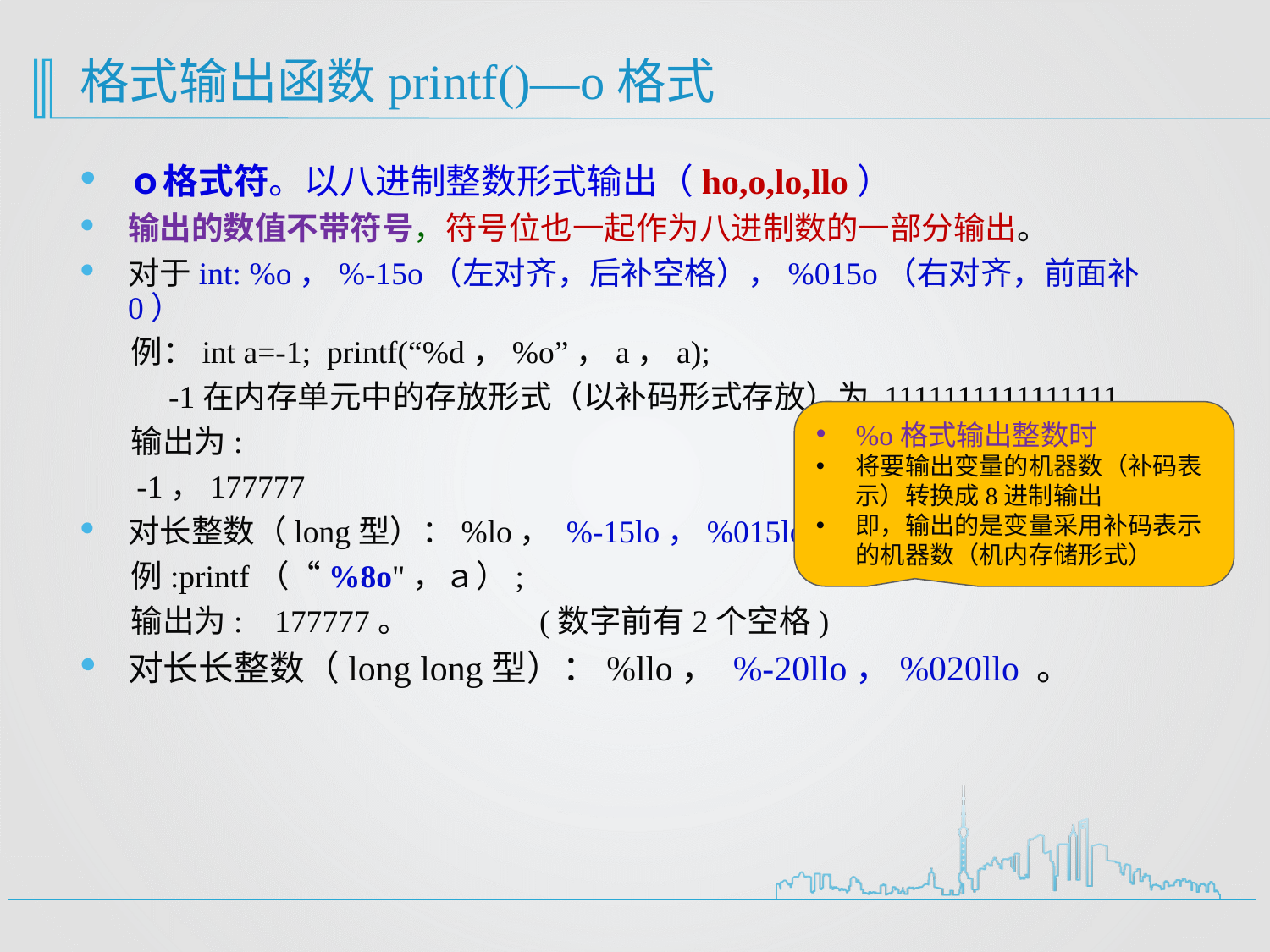

# 格式输出函数printf()—o格式
ｏ格式符。以八进制整数形式输出（ho,o,lo,llo）
输出的数值不带符号，符号位也一起作为八进制数的一部分输出。
对于int: %o，%-15o（左对齐，后补空格），%015o（右对齐，前面补0）
      例：int a=-1;  printf(“%d，%o”，a，a);
           -1在内存单元中的存放形式（以补码形式存放）为 1111111111111111
      输出为:
       -1，177777
对长整数（long型）：%lo， %-15lo，%015lo 。
      例:printf（“%8o"，ａ）;
      输出为:    177777。                 (数字前有2个空格)
对长长整数（long long型）：%llo， %-20llo，%020llo 。

%o格式输出整数时
将要输出变量的机器数（补码表示）转换成8进制输出
即，输出的是变量采用补码表示的机器数（机内存储形式）